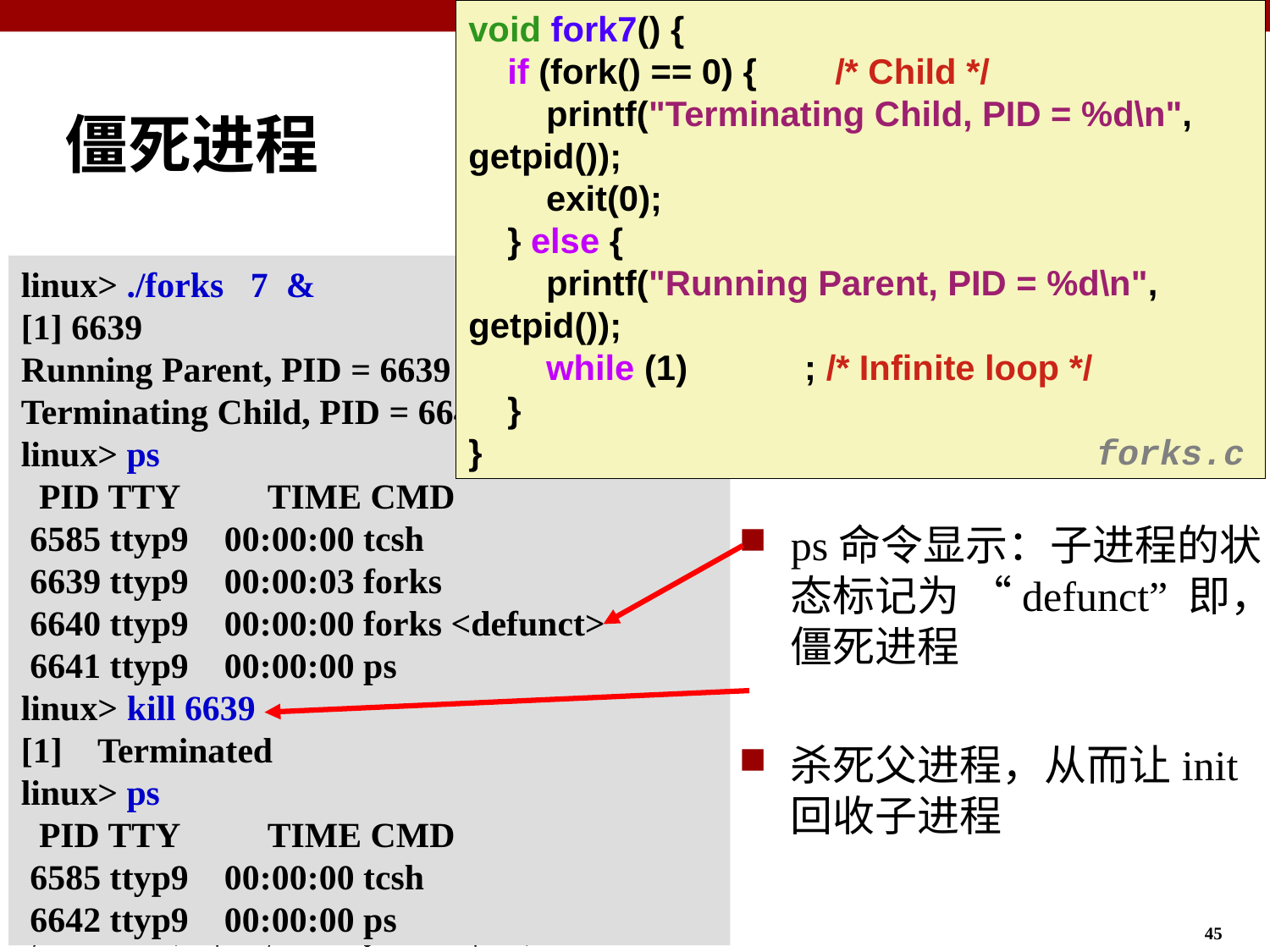

void fork7() {
    if (fork() == 0) {        /* Child */
        printf("Terminating Child, PID = %d\n", getpid());
        exit(0);
    } else {
        printf("Running Parent, PID = %d\n", getpid());
        while (1)            ; /* Infinite loop */
    }
}                             forks.c
# 僵死进程

linux> ./forks   7  &
[1] 6639
Running Parent, PID = 6639
Terminating Child, PID = 6640
linux> ps
  PID TTY          TIME CMD
 6585 ttyp9    00:00:00 tcsh
 6639 ttyp9    00:00:03 forks
 6640 ttyp9    00:00:00 forks <defunct>
 6641 ttyp9    00:00:00 ps
linux> kill 6639
[1]    Terminated
linux> ps
  PID TTY          TIME CMD
 6585 ttyp9    00:00:00 tcsh
 6642 ttyp9    00:00:00 ps
ps命令显示：子进程的状态标记为 “defunct” 即，僵死进程

杀死父进程，从而让init回收子进程